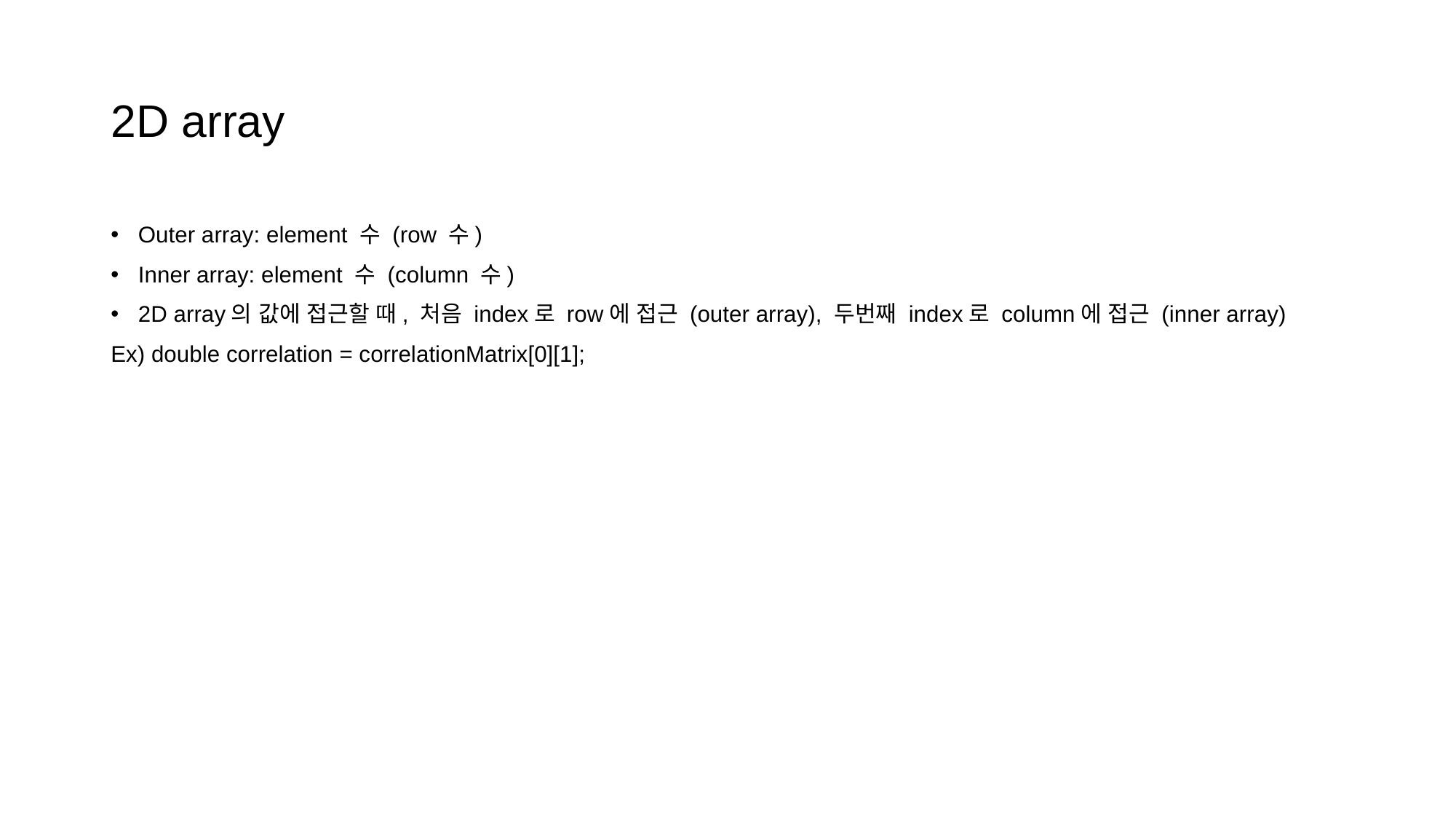

# 2D array
Outer array: element 수 (row 수)
Inner array: element 수 (column 수)
2D array의 값에 접근할 때, 처음 index로 row에 접근 (outer array), 두번째 index로 column에 접근 (inner array)
Ex) double correlation = correlationMatrix[0][1];